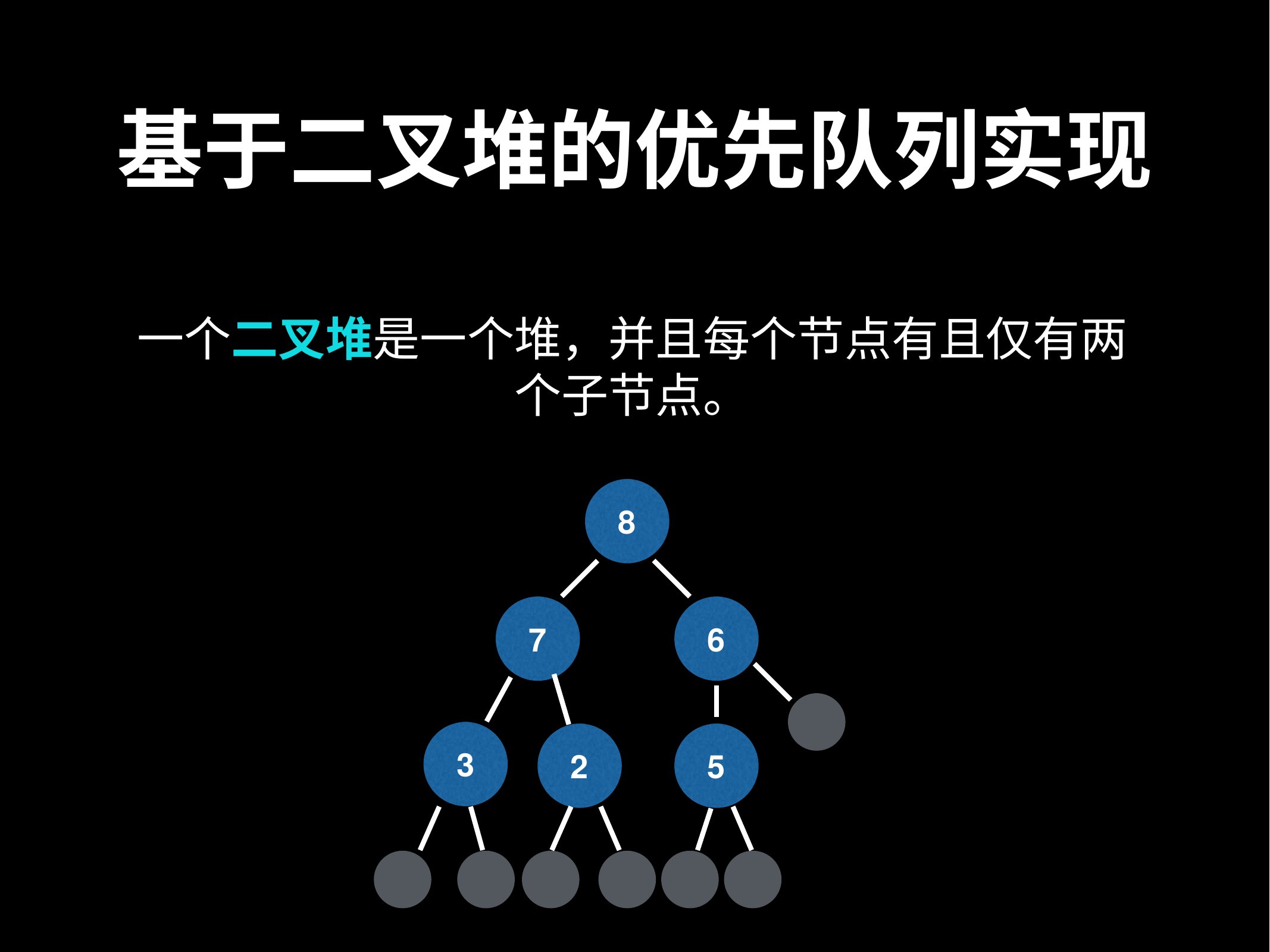

# 基于二叉堆的优先队列实现
一个二叉堆是一个堆，并且每个节点有且仅有两个子节点。
8

7
6

3
2
5